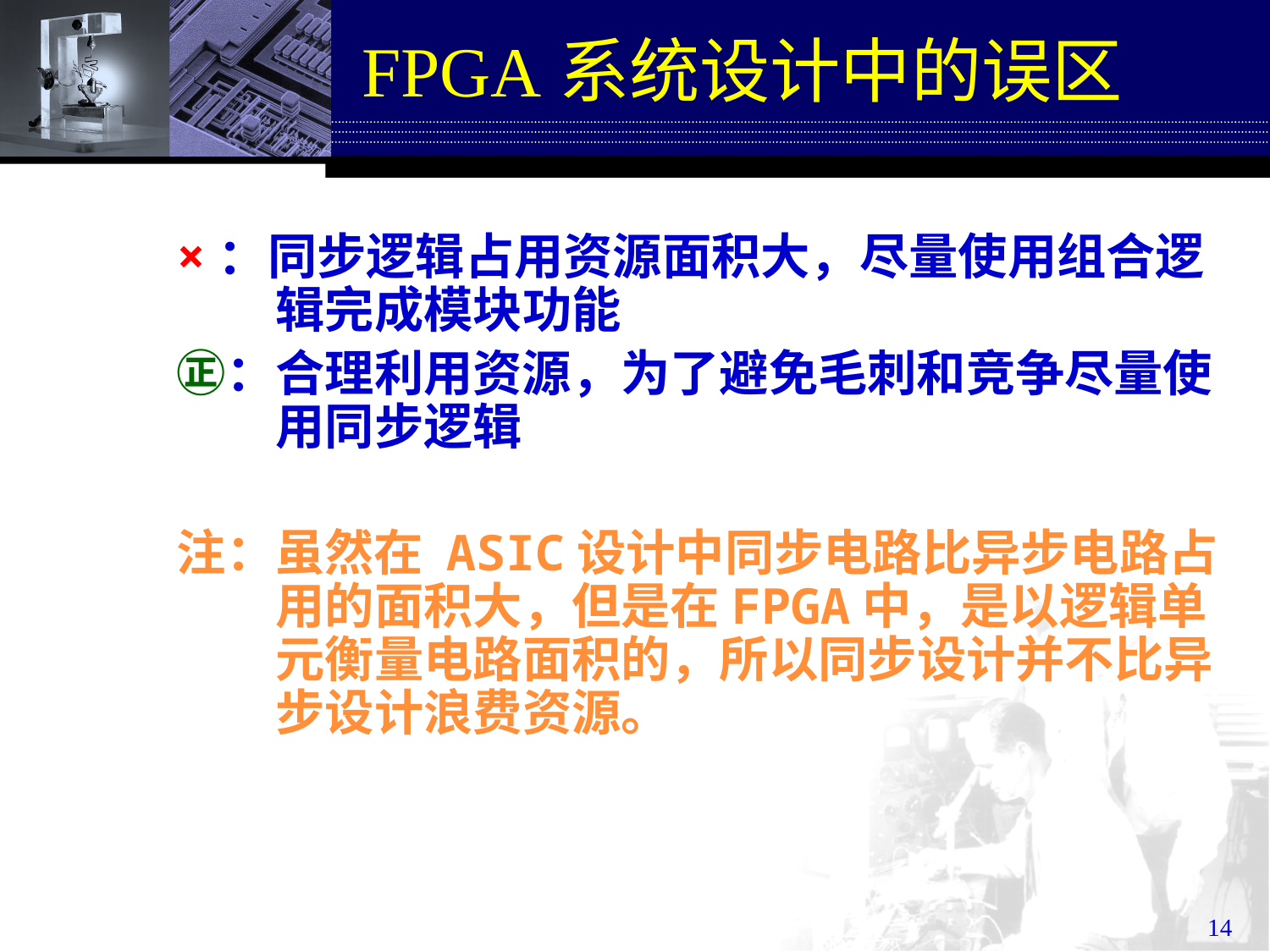

# FPGA系统设计中的误区
×：同步逻辑占用资源面积大，尽量使用组合逻辑完成模块功能
㊣：合理利用资源，为了避免毛刺和竞争尽量使用同步逻辑

注：虽然在 ASIC设计中同步电路比异步电路占用的面积大，但是在FPGA中，是以逻辑单元衡量电路面积的，所以同步设计并不比异步设计浪费资源。
14